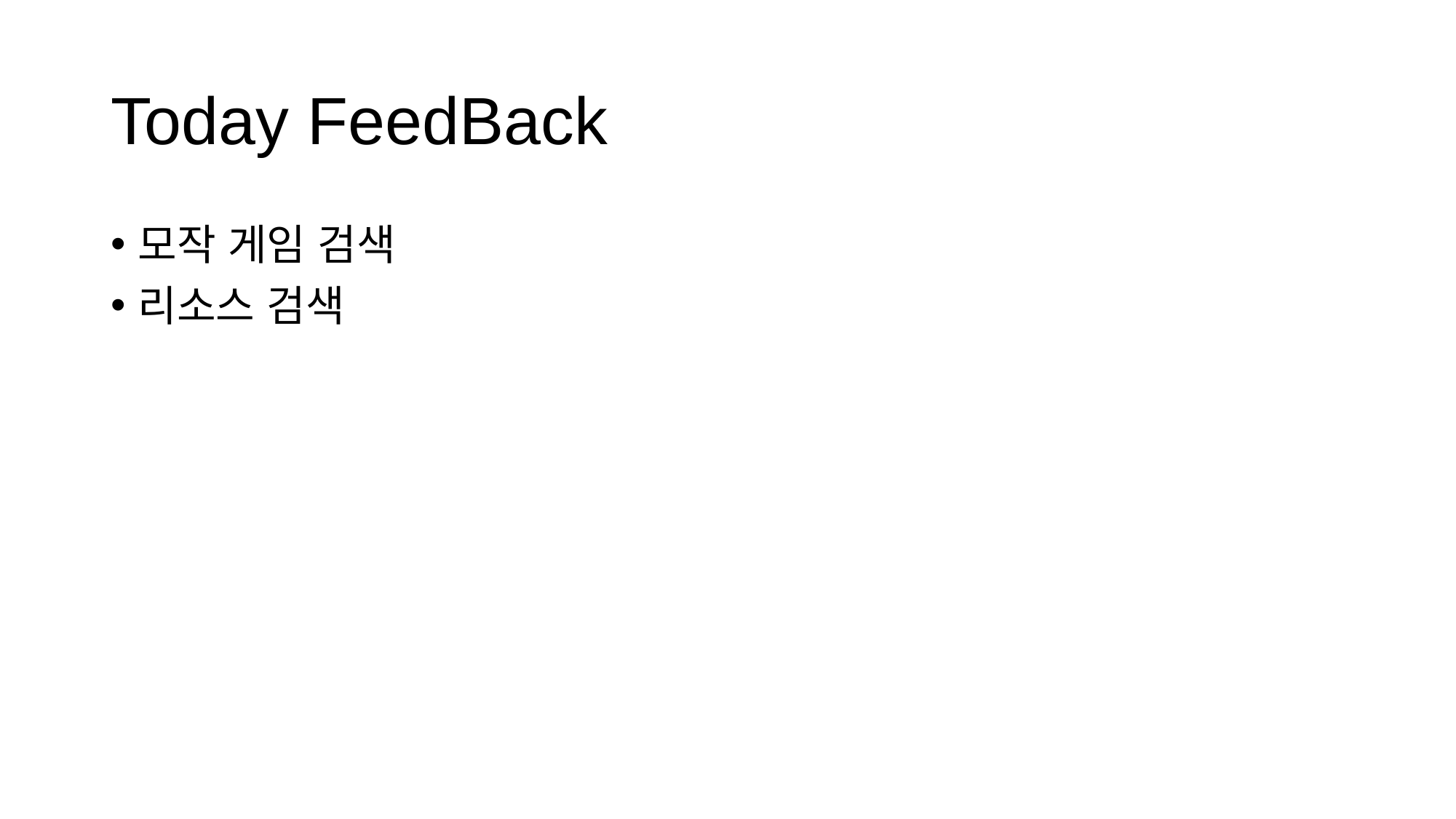

# Today FeedBack
모작 게임 검색
리소스 검색